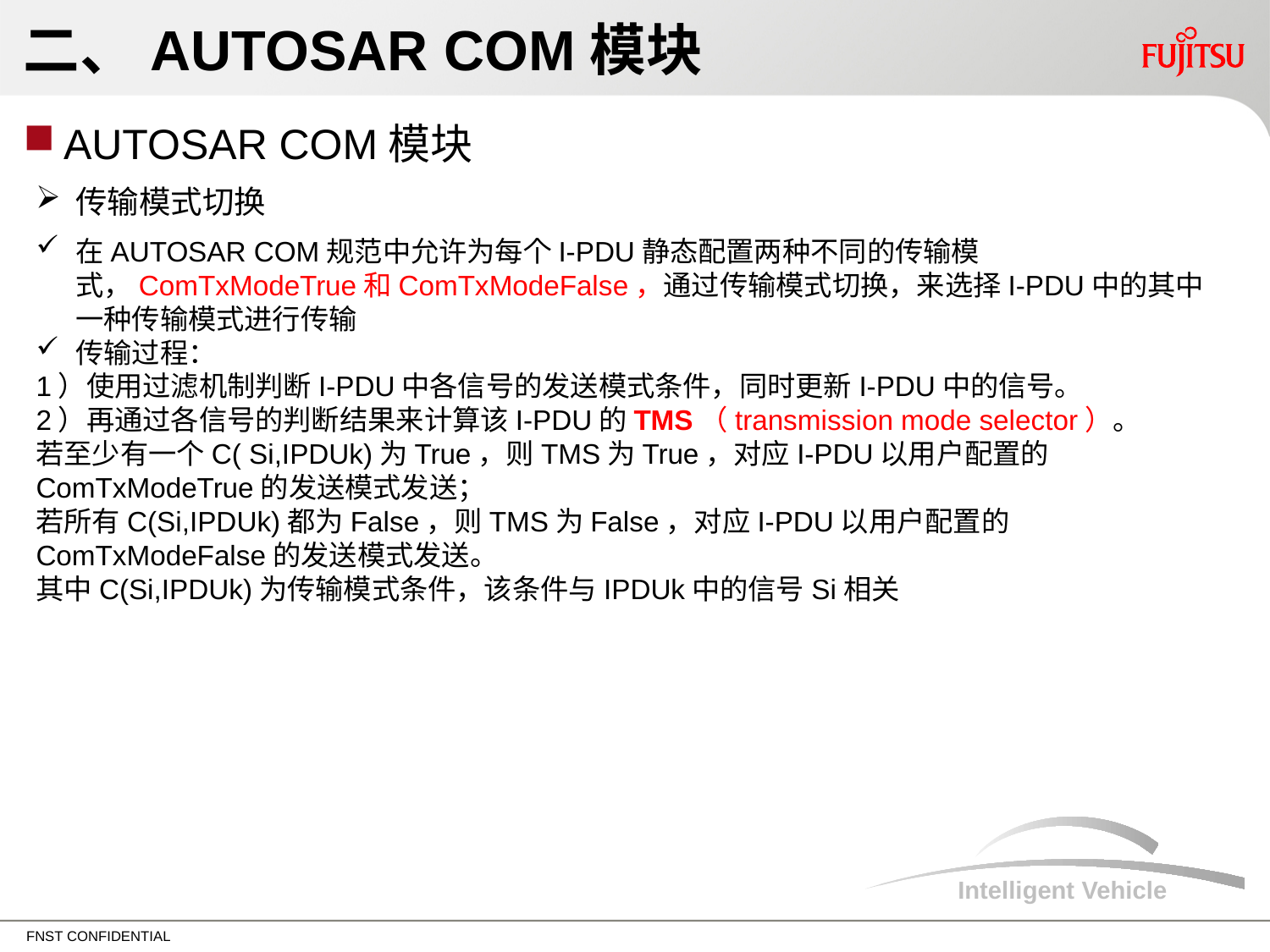

# 二、AUTOSAR COM模块
AUTOSAR COM模块
传输模式切换
在AUTOSAR COM规范中允许为每个I-PDU静态配置两种不同的传输模式，ComTxModeTrue和ComTxModeFalse，通过传输模式切换，来选择I-PDU中的其中一种传输模式进行传输
传输过程：
1）使用过滤机制判断I-PDU中各信号的发送模式条件，同时更新I-PDU中的信号。
2）再通过各信号的判断结果来计算该I-PDU的TMS（transmission mode selector）。
若至少有一个C( Si,IPDUk)为True，则TMS为True，对应I-PDU以用户配置的ComTxModeTrue的发送模式发送；
若所有C(Si,IPDUk)都为False，则TMS为False，对应I-PDU以用户配置的ComTxModeFalse的发送模式发送。
其中C(Si,IPDUk)为传输模式条件，该条件与IPDUk中的信号Si相关